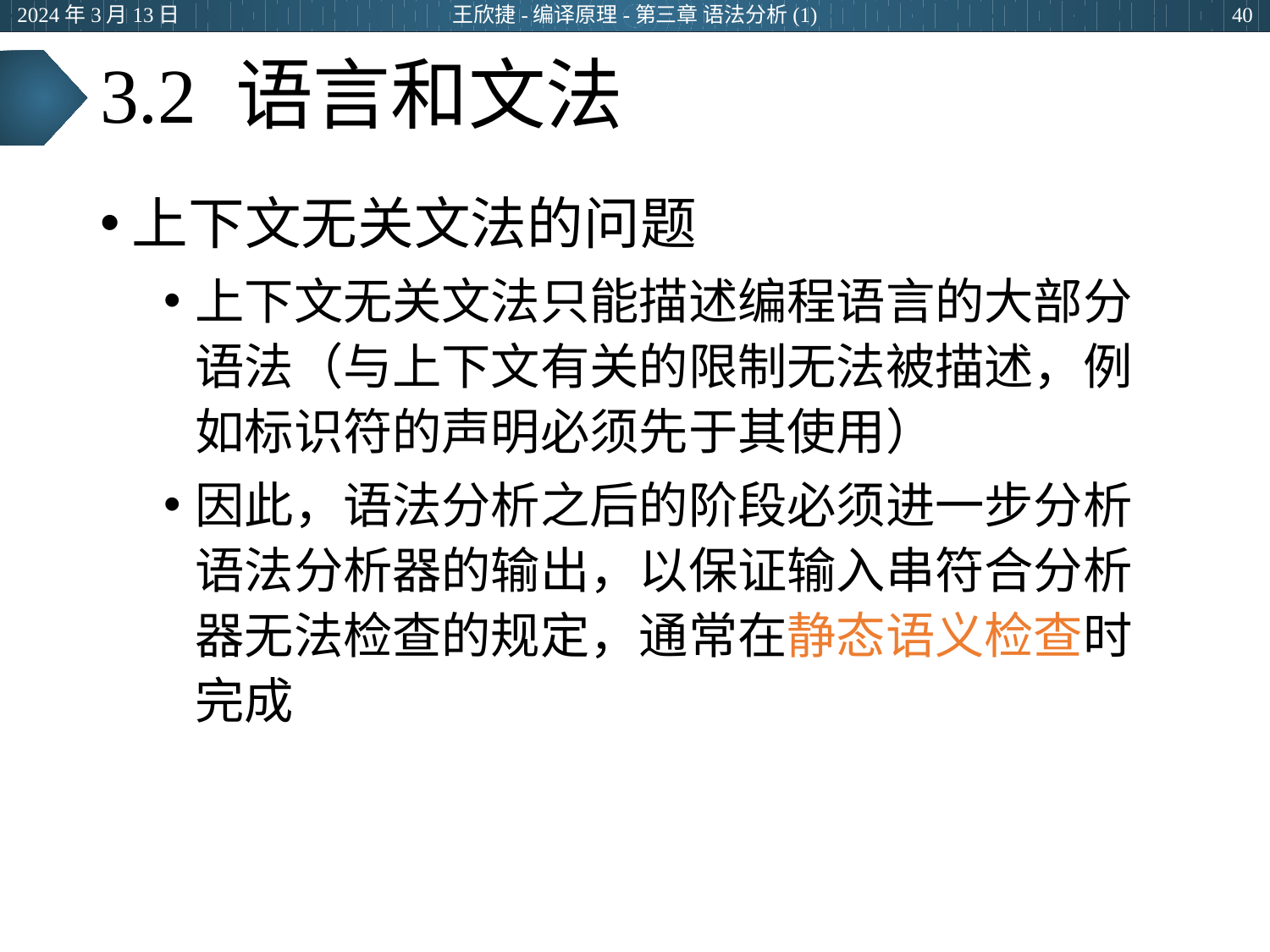

2024年3月13日
王欣捷-编译原理-第三章 语法分析(1)
40
# 3.2 语言和文法
上下文无关文法的问题
上下文无关文法只能描述编程语言的大部分语法（与上下文有关的限制无法被描述，例如标识符的声明必须先于其使用）
因此，语法分析之后的阶段必须进一步分析语法分析器的输出，以保证输入串符合分析器无法检查的规定，通常在静态语义检查时完成